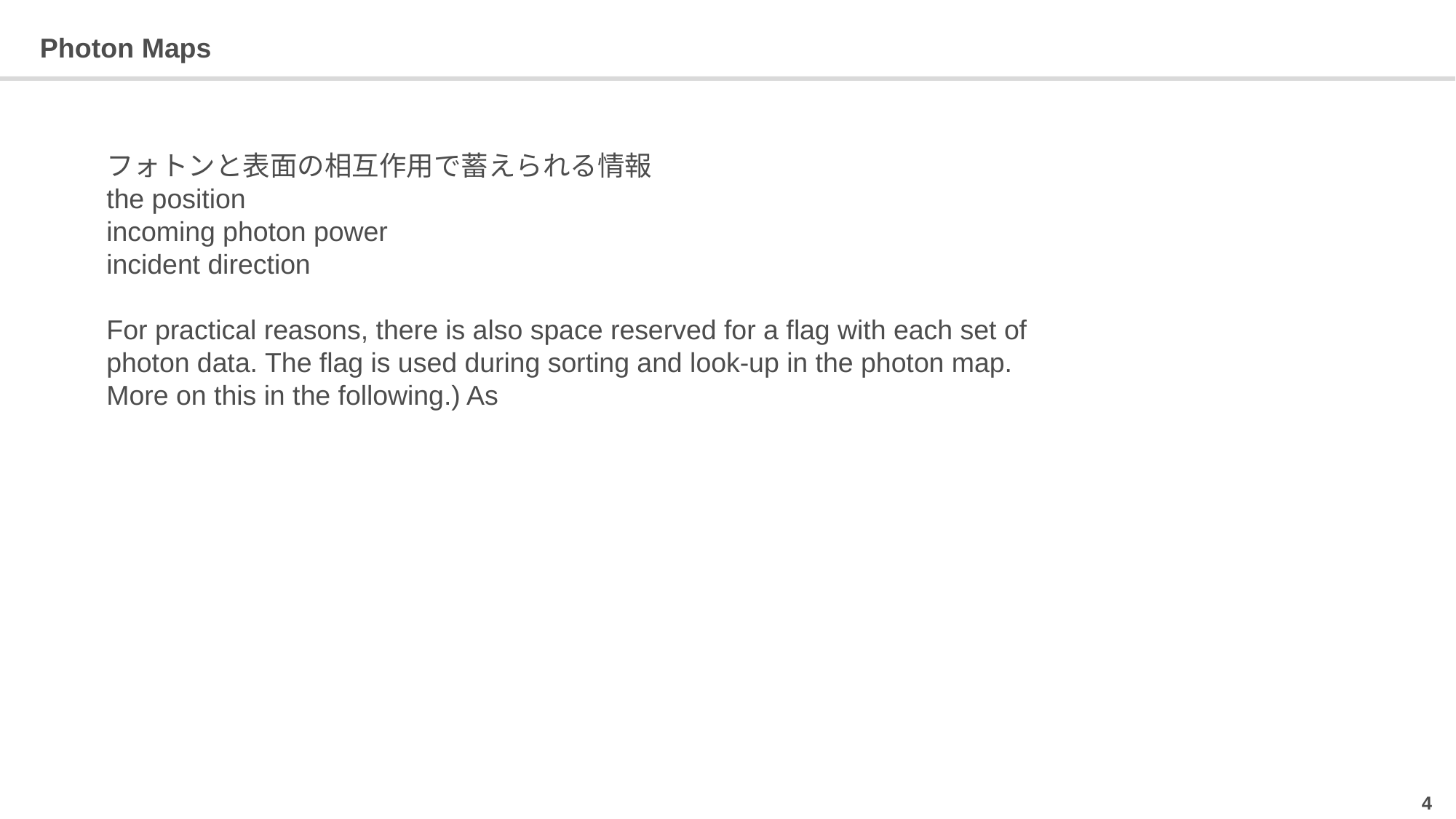

# Photon Maps
フォトンと表面の相互作用で蓄えられる情報
the position
incoming photon power
incident direction

For practical reasons, there is also space reserved for a flag with each set of photon data. The flag is used during sorting and look-up in the photon map. More on this in the following.) As
4